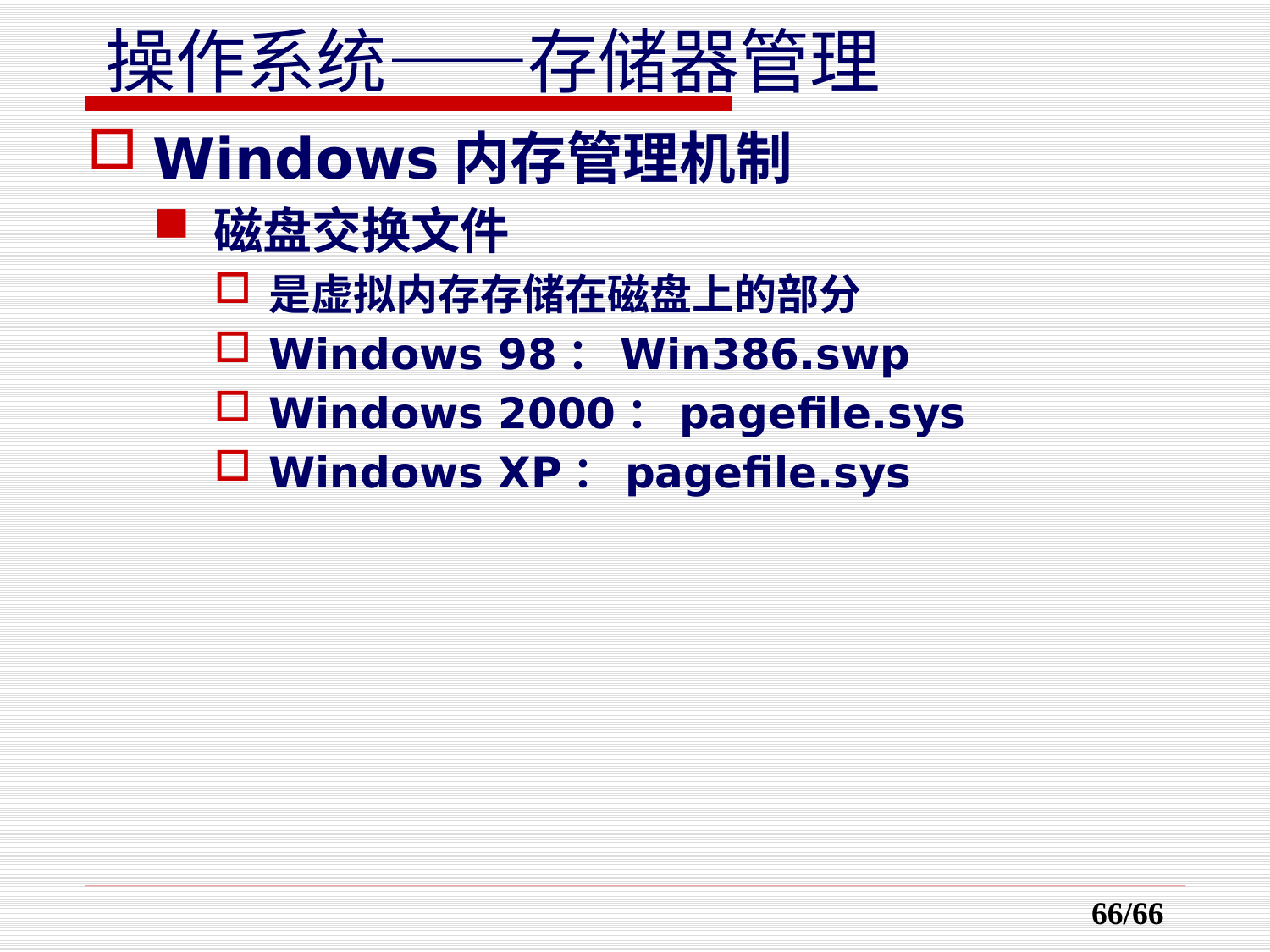

Windows内存管理机制
磁盘交换文件
是虚拟内存存储在磁盘上的部分
Windows 98：Win386.swp
Windows 2000：pagefile.sys
Windows XP：pagefile.sys